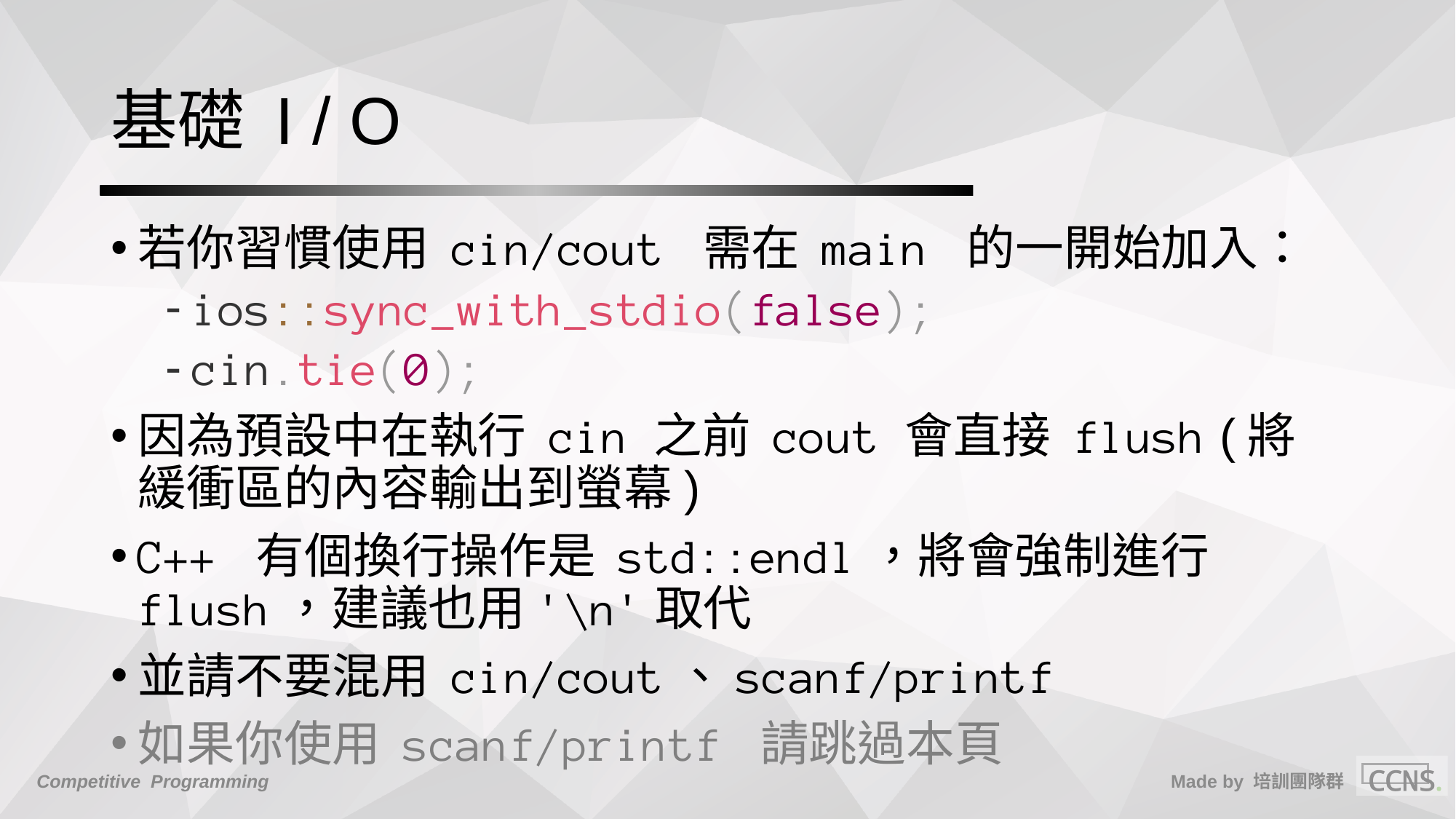

# 基礎 I / O
若你習慣使用 cin/cout 需在 main 的一開始加入：
ios::sync_with_stdio(false);
cin.tie(0);
因為預設中在執行 cin 之前 cout 會直接 flush (將緩衝區的內容輸出到螢幕)
C++ 有個換行操作是 std::endl，將會強制進行 flush，建議也用'\n'取代
並請不要混用 cin/cout、scanf/printf
如果你使用 scanf/printf 請跳過本頁